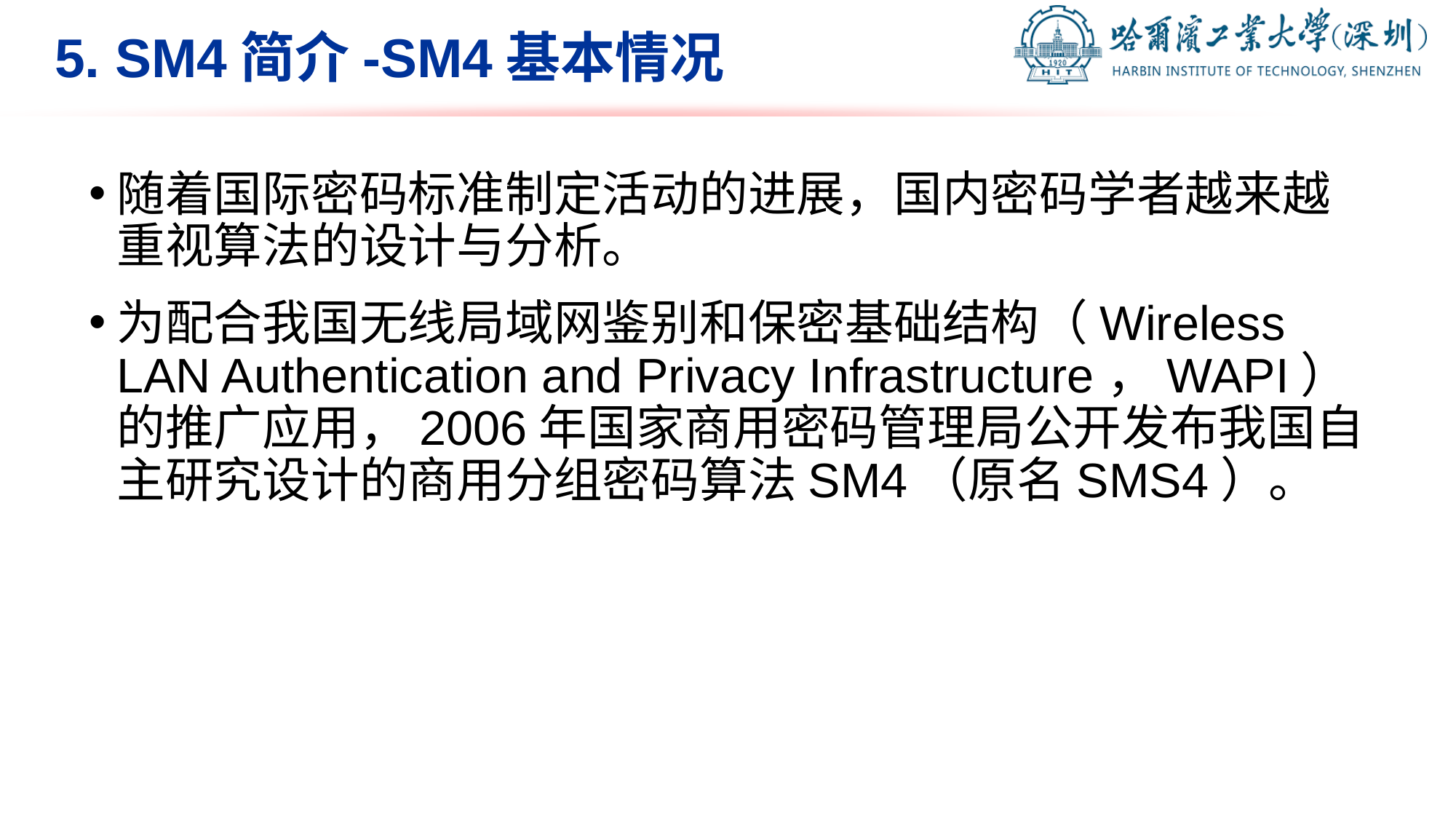

# 5. SM4简介-SM4基本情况
随着国际密码标准制定活动的进展，国内密码学者越来越重视算法的设计与分析。
为配合我国无线局域网鉴别和保密基础结构（Wireless LAN Authentication and Privacy Infrastructure，WAPI）的推广应用，2006年国家商用密码管理局公开发布我国自主研究设计的商用分组密码算法SM4（原名SMS4）。